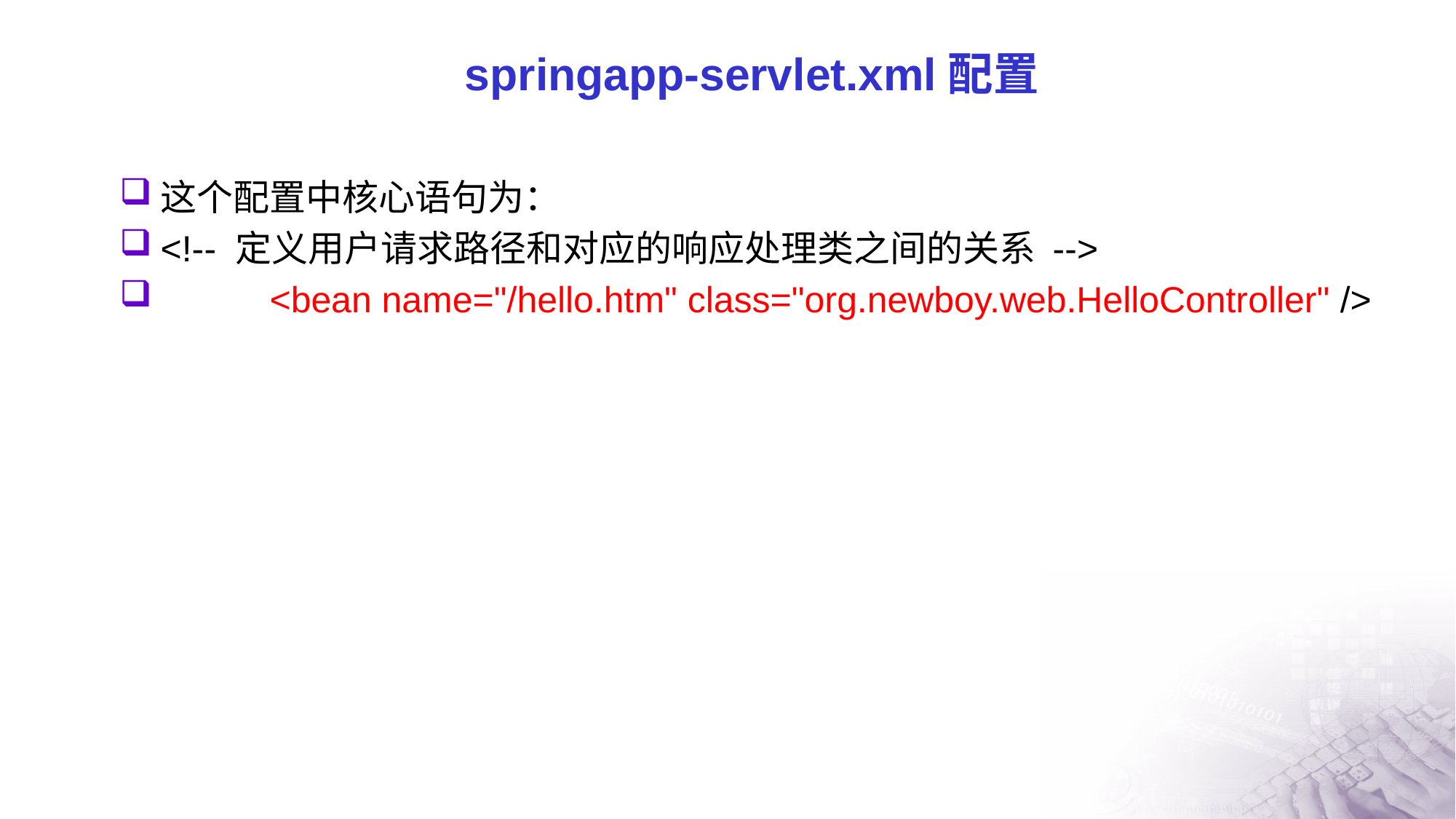

# springapp-servlet.xml配置
这个配置中核心语句为：
<!-- 定义用户请求路径和对应的响应处理类之间的关系 -->
	<bean name="/hello.htm" class="org.newboy.web.HelloController" />